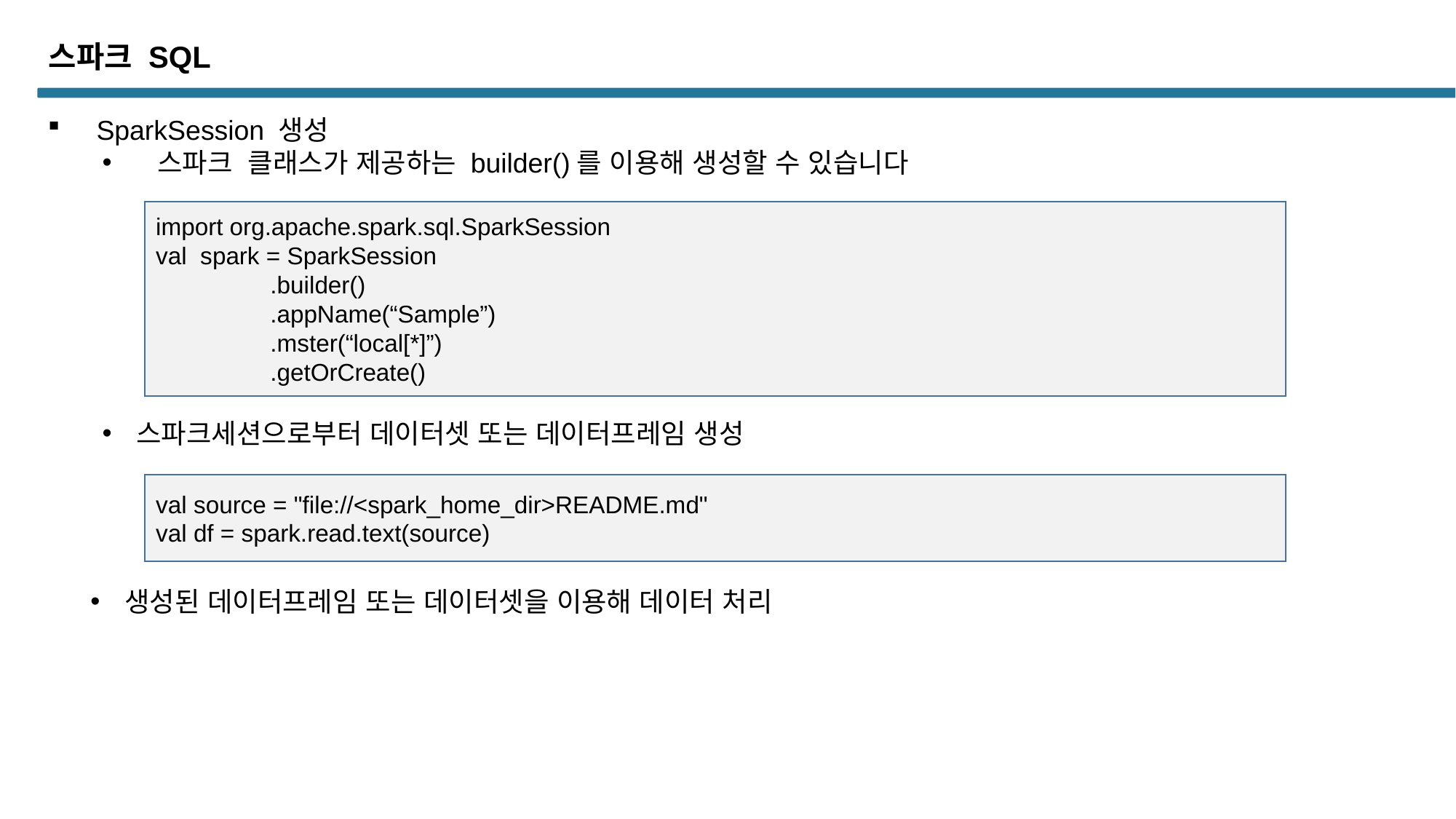

스파크 SQL
 SparkSession 생성
 스파크  클래스가 제공하는 builder()를 이용해 생성할 수 있습니다
import org.apache.spark.sql.SparkSession
val  spark = SparkSession
                 .builder()
                 .appName(“Sample”)
                 .mster(“local[*]”)
                 .getOrCreate()
스파크세션으로부터 데이터셋 또는 데이터프레임 생성
val source = "file://<spark_home_dir>README.md"
val df = spark.read.text(source)
생성된 데이터프레임 또는 데이터셋을 이용해 데이터 처리